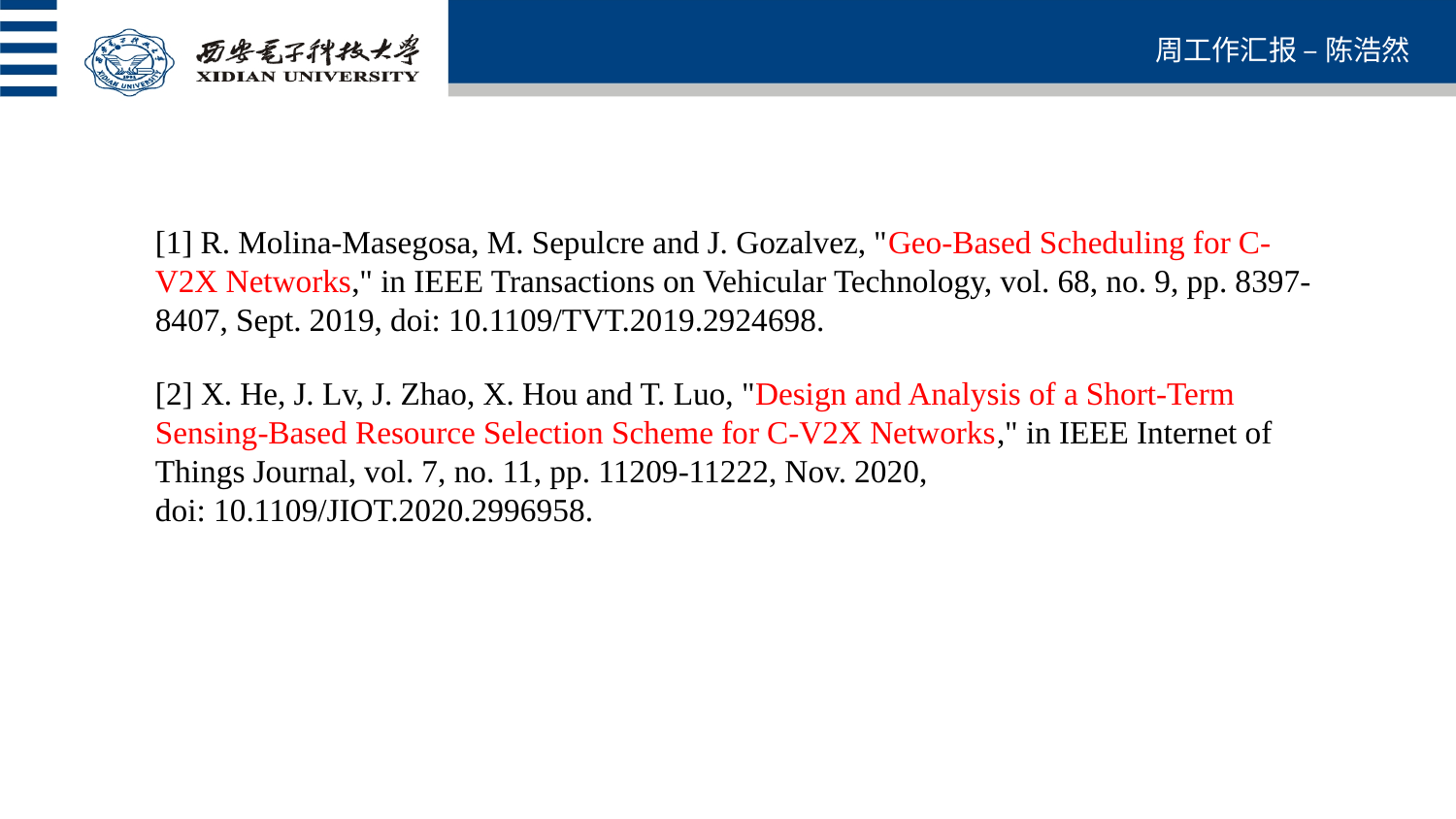

周工作汇报 – 陈浩然
[1] R. Molina-Masegosa, M. Sepulcre and J. Gozalvez, "Geo-Based Scheduling for C-V2X Networks," in IEEE Transactions on Vehicular Technology, vol. 68, no. 9, pp. 8397-8407, Sept. 2019, doi: 10.1109/TVT.2019.2924698.
[2] X. He, J. Lv, J. Zhao, X. Hou and T. Luo, "Design and Analysis of a Short-Term Sensing-Based Resource Selection Scheme for C-V2X Networks," in IEEE Internet of Things Journal, vol. 7, no. 11, pp. 11209-11222, Nov. 2020,
doi: 10.1109/JIOT.2020.2996958.
22